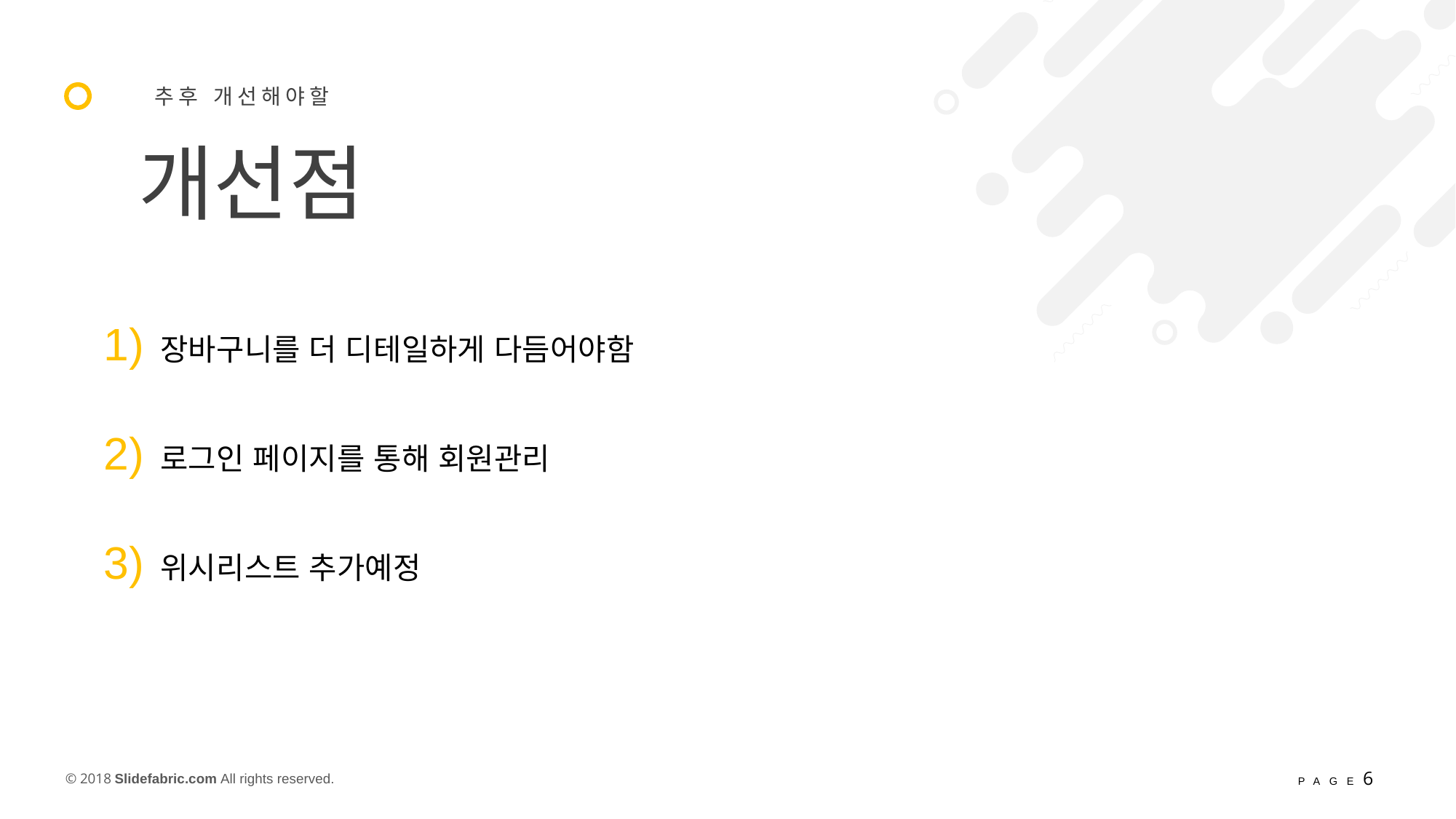

추후 개선해야할

개선점
 장바구니를 더 디테일하게 다듬어야함

 로그인 페이지를 통해 회원관리

 위시리스트 추가예정